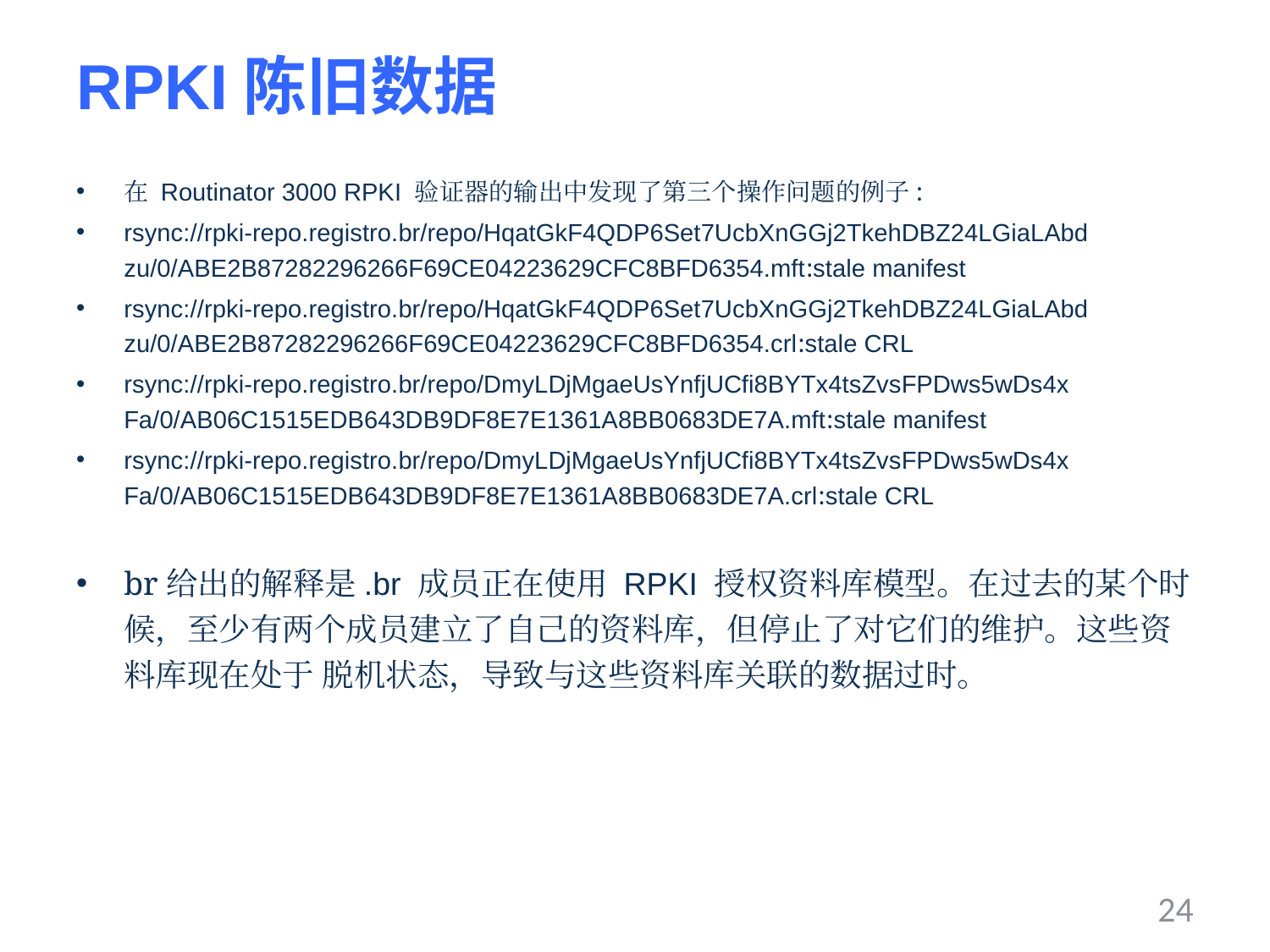

# RPKI陈旧数据
在 Routinator 3000 RPKI 验证器的输出中发现了第三个操作问题的例子:
rsync://rpki-repo.registro.br/repo/HqatGkF4QDP6Set7UcbXnGGj2TkehDBZ24LGiaLAbd zu/0/ABE2B87282296266F69CE04223629CFC8BFD6354.mft:stale manifest
rsync://rpki-repo.registro.br/repo/HqatGkF4QDP6Set7UcbXnGGj2TkehDBZ24LGiaLAbd zu/0/ABE2B87282296266F69CE04223629CFC8BFD6354.crl:stale CRL
rsync://rpki-repo.registro.br/repo/DmyLDjMgaeUsYnfjUCfi8BYTx4tsZvsFPDws5wDs4x Fa/0/AB06C1515EDB643DB9DF8E7E1361A8BB0683DE7A.mft:stale manifest
rsync://rpki-repo.registro.br/repo/DmyLDjMgaeUsYnfjUCfi8BYTx4tsZvsFPDws5wDs4x Fa/0/AB06C1515EDB643DB9DF8E7E1361A8BB0683DE7A.crl:stale CRL

br给出的解释是.br 成员正在使用 RPKI 授权资料库模型。在过去的某个时候，至少有两个成员建立了自己的资料库，但停止了对它们的维护。这些资料库现在处于 脱机状态，导致与这些资料库关联的数据过时。

24